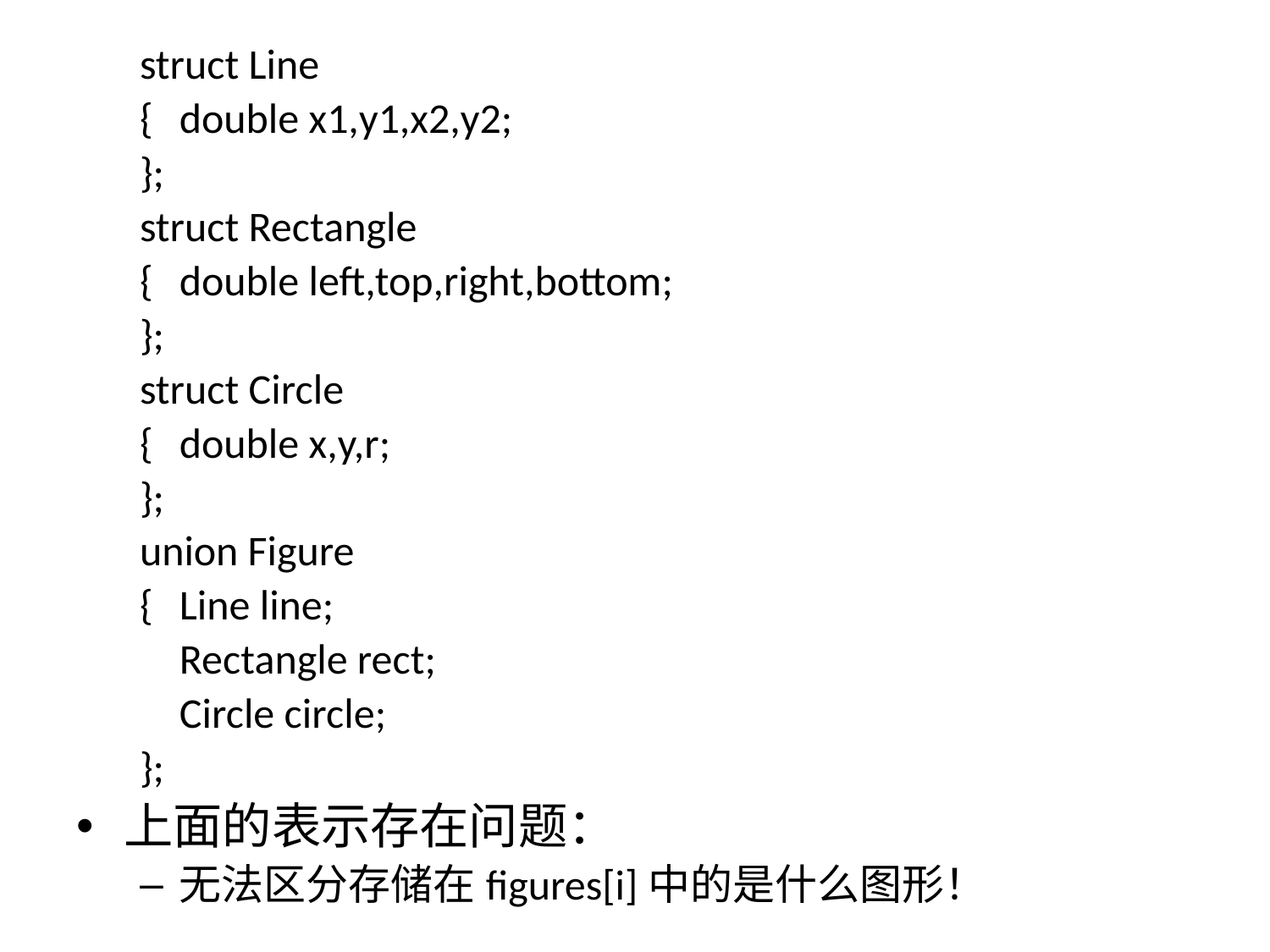

struct Line
{	double x1,y1,x2,y2;
};
struct Rectangle
{	double left,top,right,bottom;
};
struct Circle
{	double x,y,r;
};
union Figure
{	Line line;
	Rectangle rect;
	Circle circle;
};
上面的表示存在问题：
无法区分存储在figures[i]中的是什么图形！